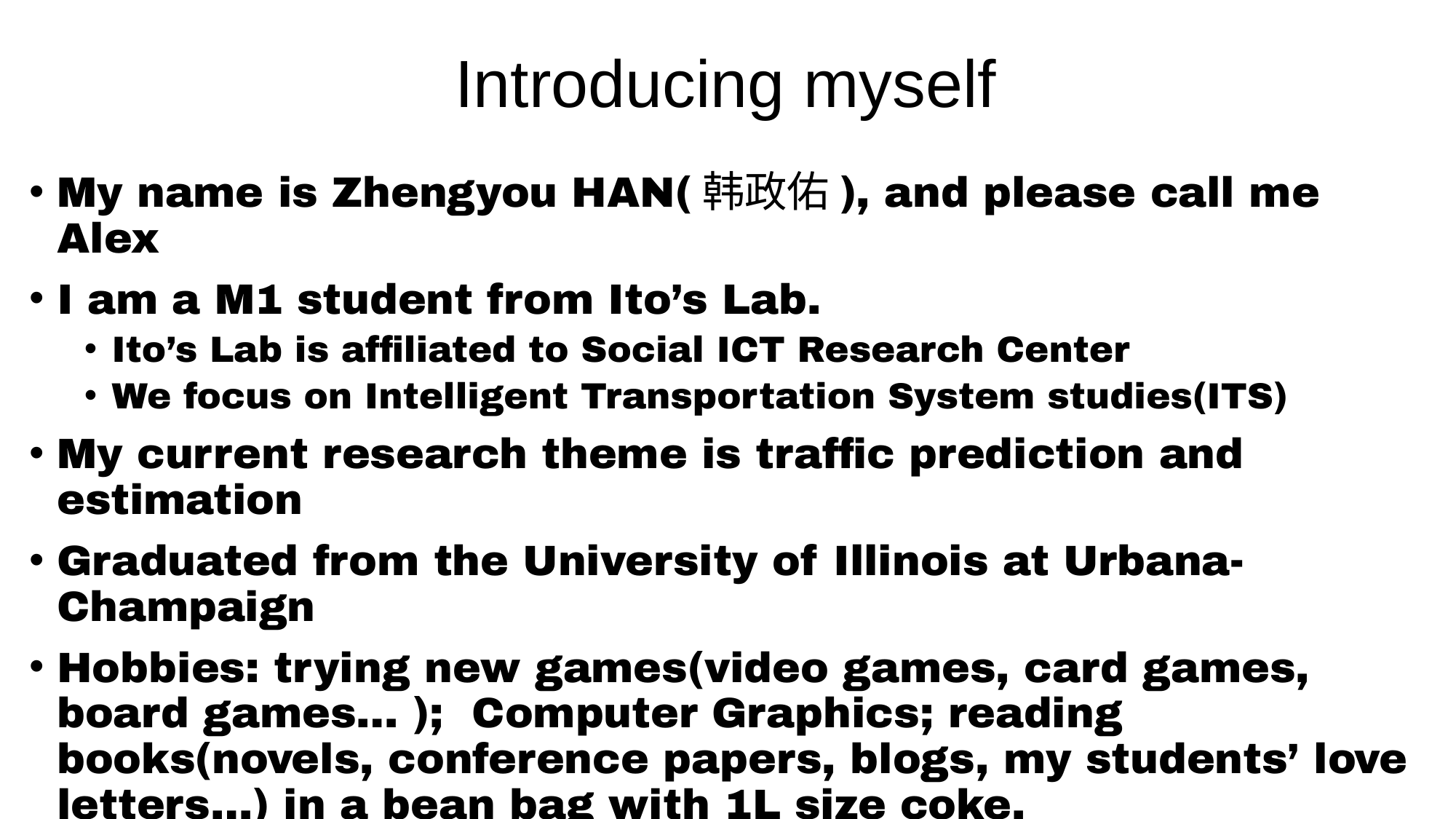

# Introducing myself
My name is Zhengyou HAN(韩政佑), and please call me Alex
I am a M1 student from Ito’s Lab.
Ito’s Lab is affiliated to Social ICT Research Center
We focus on Intelligent Transportation System studies(ITS)
My current research theme is traffic prediction and estimation
Graduated from the University of Illinois at Urbana-Champaign
Hobbies: trying new games(video games, card games, board games… );  Computer Graphics; reading books(novels, conference papers, blogs, my students’ love letters…) in a bean bag with 1L size coke.